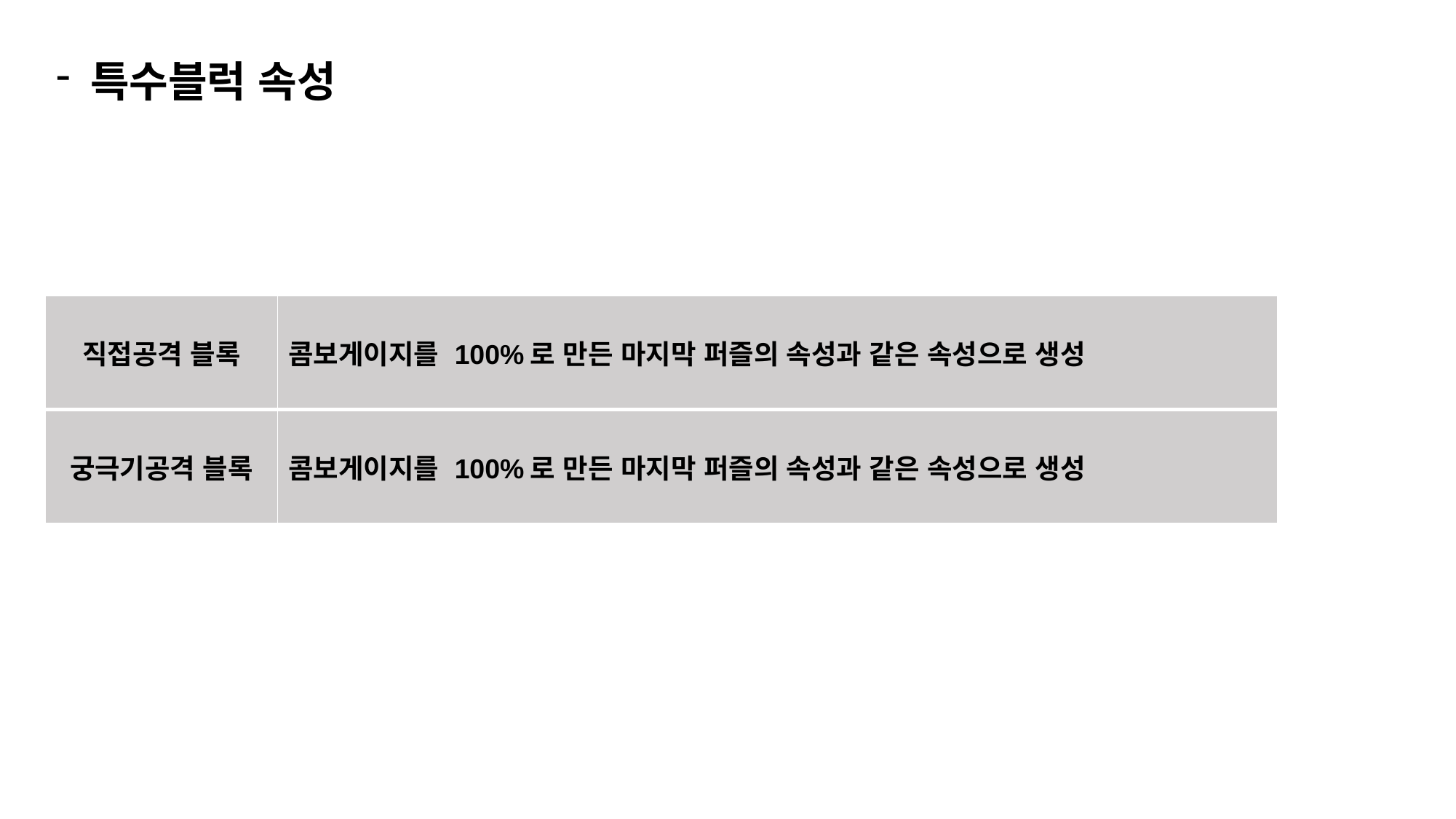

특수블럭 속성
| 직접공격 블록 | 콤보게이지를 100%로 만든 마지막 퍼즐의 속성과 같은 속성으로 생성 |
| --- | --- |
| 궁극기공격 블록 | 콤보게이지를 100%로 만든 마지막 퍼즐의 속성과 같은 속성으로 생성 |